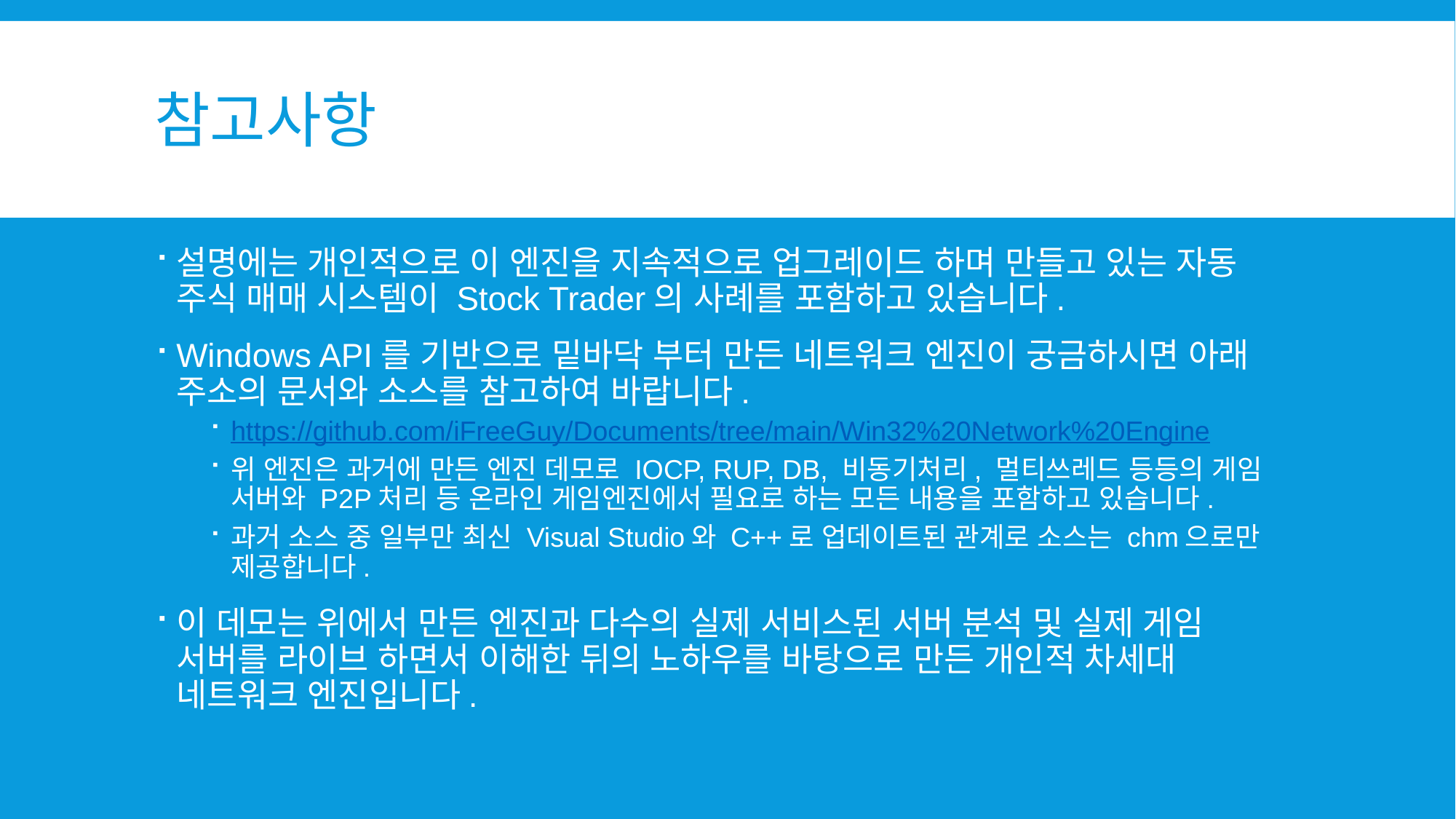

# 참고사항
설명에는 개인적으로 이 엔진을 지속적으로 업그레이드 하며 만들고 있는 자동 주식 매매 시스템이 Stock Trader의 사례를 포함하고 있습니다.
Windows API를 기반으로 밑바닥 부터 만든 네트워크 엔진이 궁금하시면 아래 주소의 문서와 소스를 참고하여 바랍니다.
https://github.com/iFreeGuy/Documents/tree/main/Win32%20Network%20Engine
위 엔진은 과거에 만든 엔진 데모로 IOCP, RUP, DB, 비동기처리, 멀티쓰레드 등등의 게임 서버와 P2P처리 등 온라인 게임엔진에서 필요로 하는 모든 내용을 포함하고 있습니다.
과거 소스 중 일부만 최신 Visual Studio와 C++로 업데이트된 관계로 소스는 chm으로만 제공합니다.
이 데모는 위에서 만든 엔진과 다수의 실제 서비스된 서버 분석 및 실제 게임 서버를 라이브 하면서 이해한 뒤의 노하우를 바탕으로 만든 개인적 차세대 네트워크 엔진입니다.